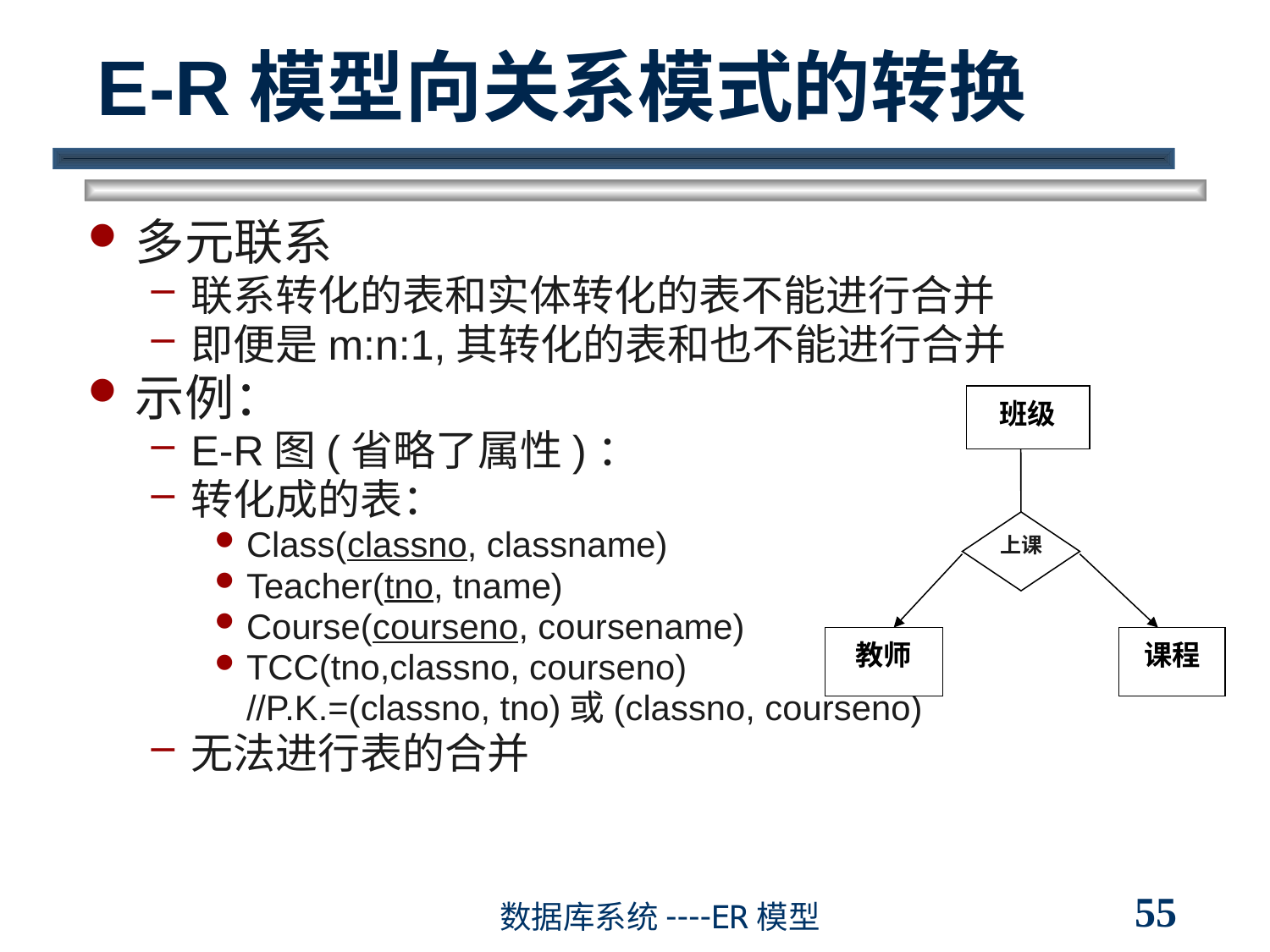

# E-R模型向关系模式的转换
多元联系
联系转化的表和实体转化的表不能进行合并
即便是m:n:1,其转化的表和也不能进行合并
示例：
E-R图(省略了属性)：
转化成的表：
Class(classno, classname)
Teacher(tno, tname)
Course(courseno, coursename)
TCC(tno,classno, courseno)
	//P.K.=(classno, tno)或(classno, courseno)
无法进行表的合并
班级

上课

教师
课程
55
数据库系统----ER模型